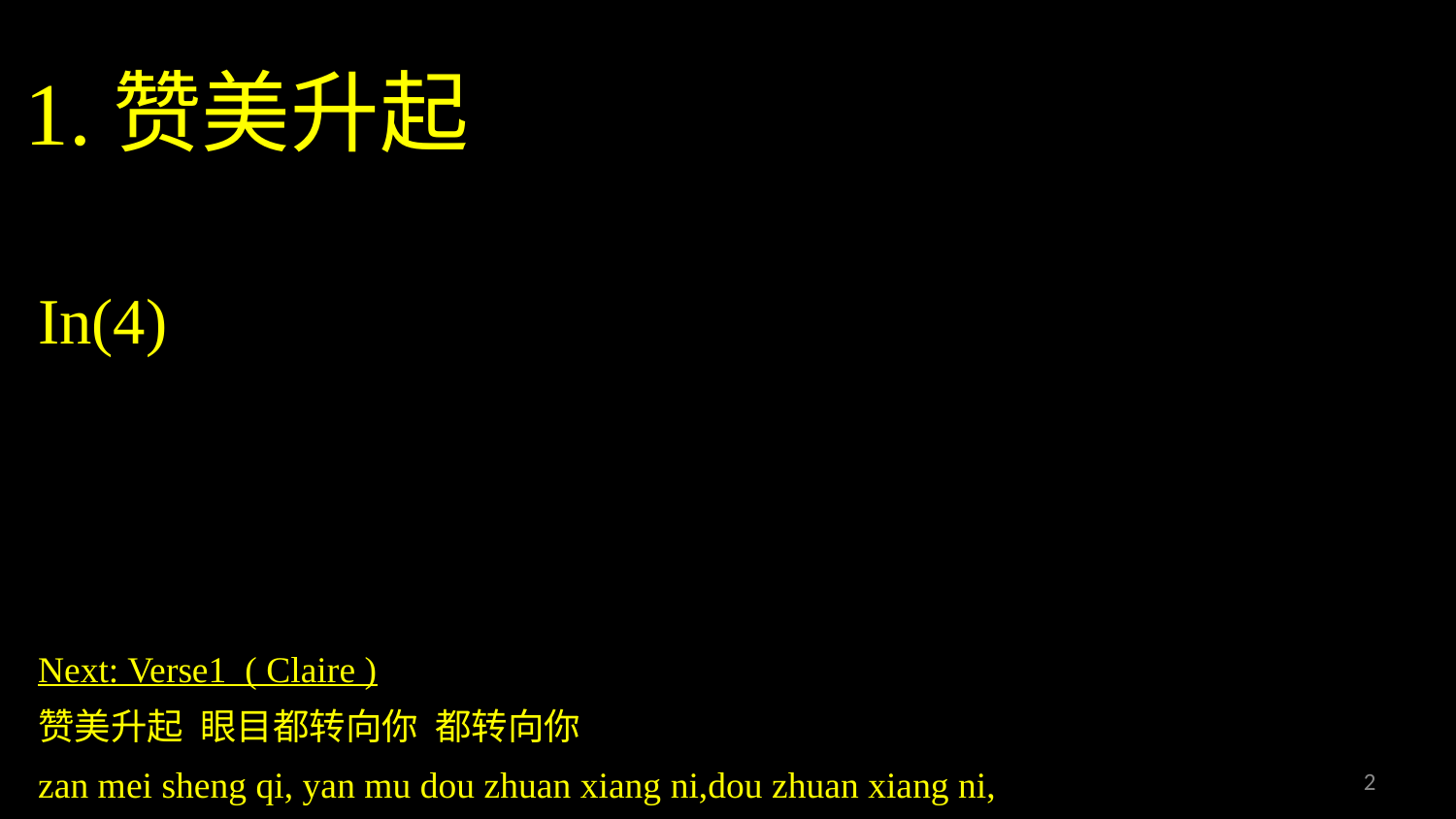

# 1.赞美升起

In(4)

Next: Verse1  ( Claire )
赞美升起  眼目都转向你  都转向你
zan mei sheng qi, yan mu dou zhuan xiang ni,dou zhuan xiang ni,

2